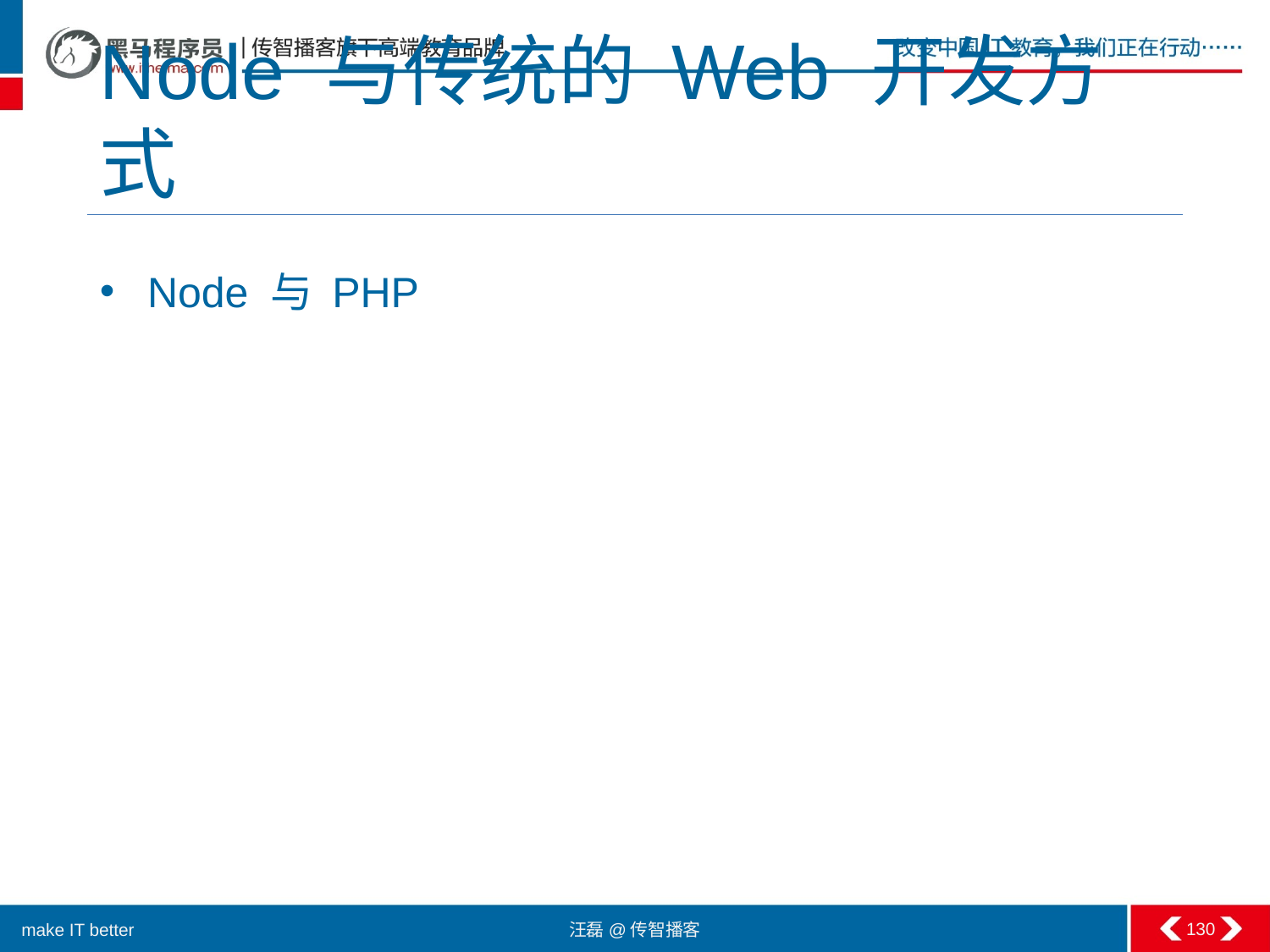

# Node 与传统的 Web 开发方式
Node 与 PHP
130
汪磊@传智播客
make IT better